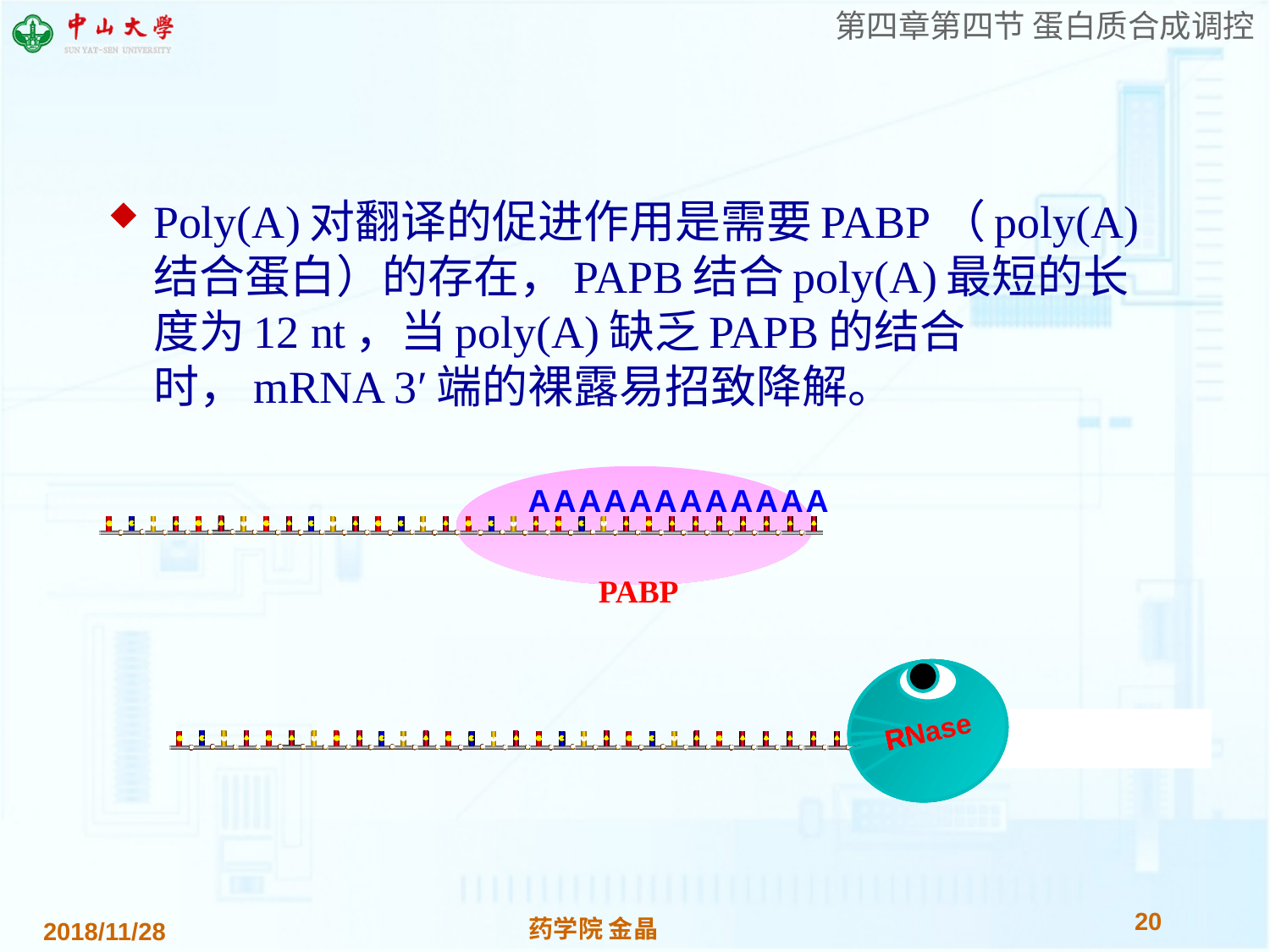

#
Poly(A)对翻译的促进作用是需要PABP（poly(A)结合蛋白）的存在，PAPB结合poly(A)最短的长度为12 nt，当poly(A)缺乏PAPB的结合时，mRNA 3′端的裸露易招致降解。

A
A
A
A
A
A
A
A
A
A
A
A

PABP
RNase

RNase

RNase

RNase

20
药学院 金晶
2018/11/28